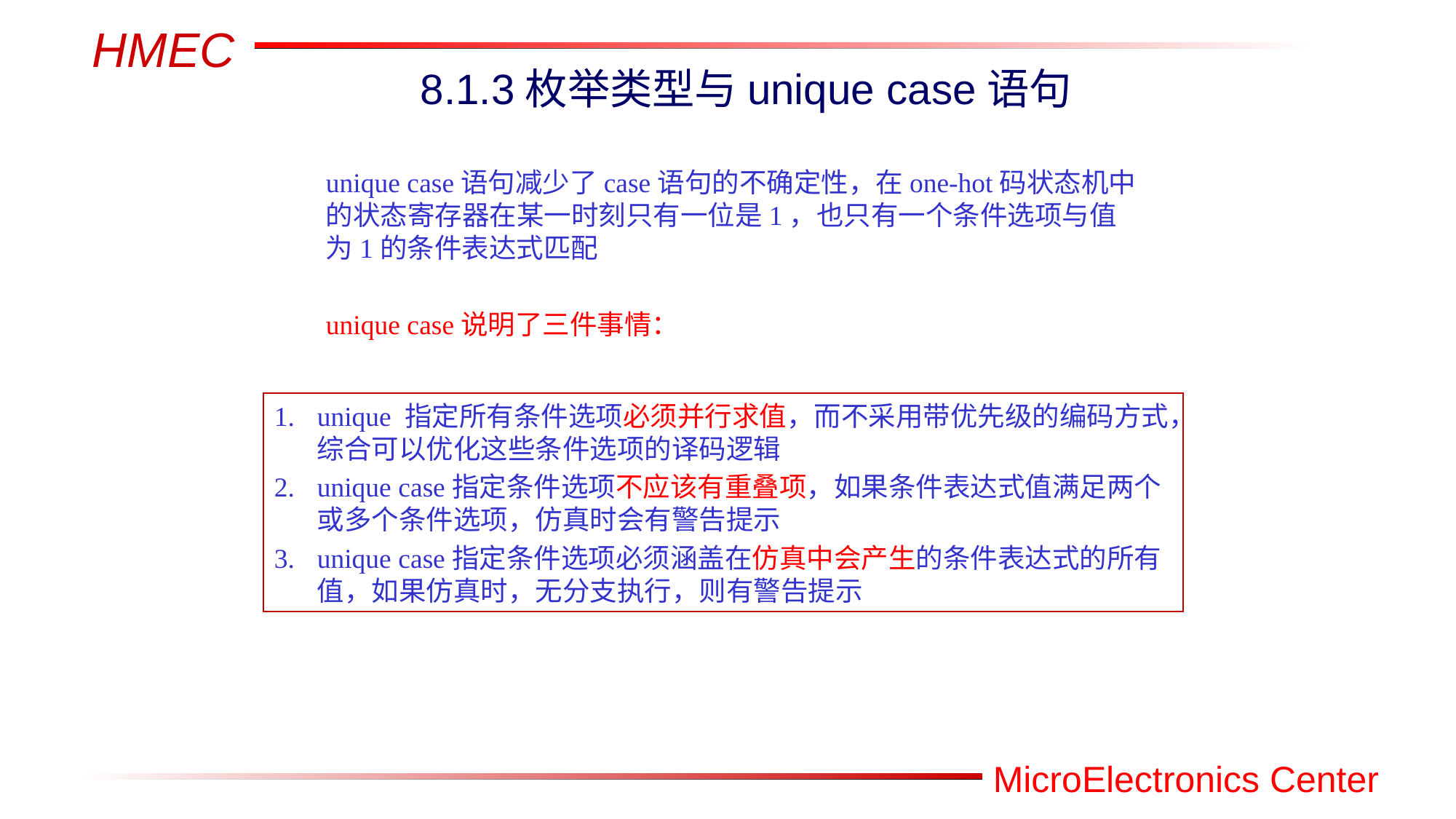

8.1.3枚举类型与unique case语句
unique case语句减少了case语句的不确定性，在one-hot码状态机中的状态寄存器在某一时刻只有一位是1，也只有一个条件选项与值为1的条件表达式匹配

unique case说明了三件事情：
unique 指定所有条件选项必须并行求值，而不采用带优先级的编码方式，综合可以优化这些条件选项的译码逻辑
unique case指定条件选项不应该有重叠项，如果条件表达式值满足两个或多个条件选项，仿真时会有警告提示
unique case指定条件选项必须涵盖在仿真中会产生的条件表达式的所有值，如果仿真时，无分支执行，则有警告提示